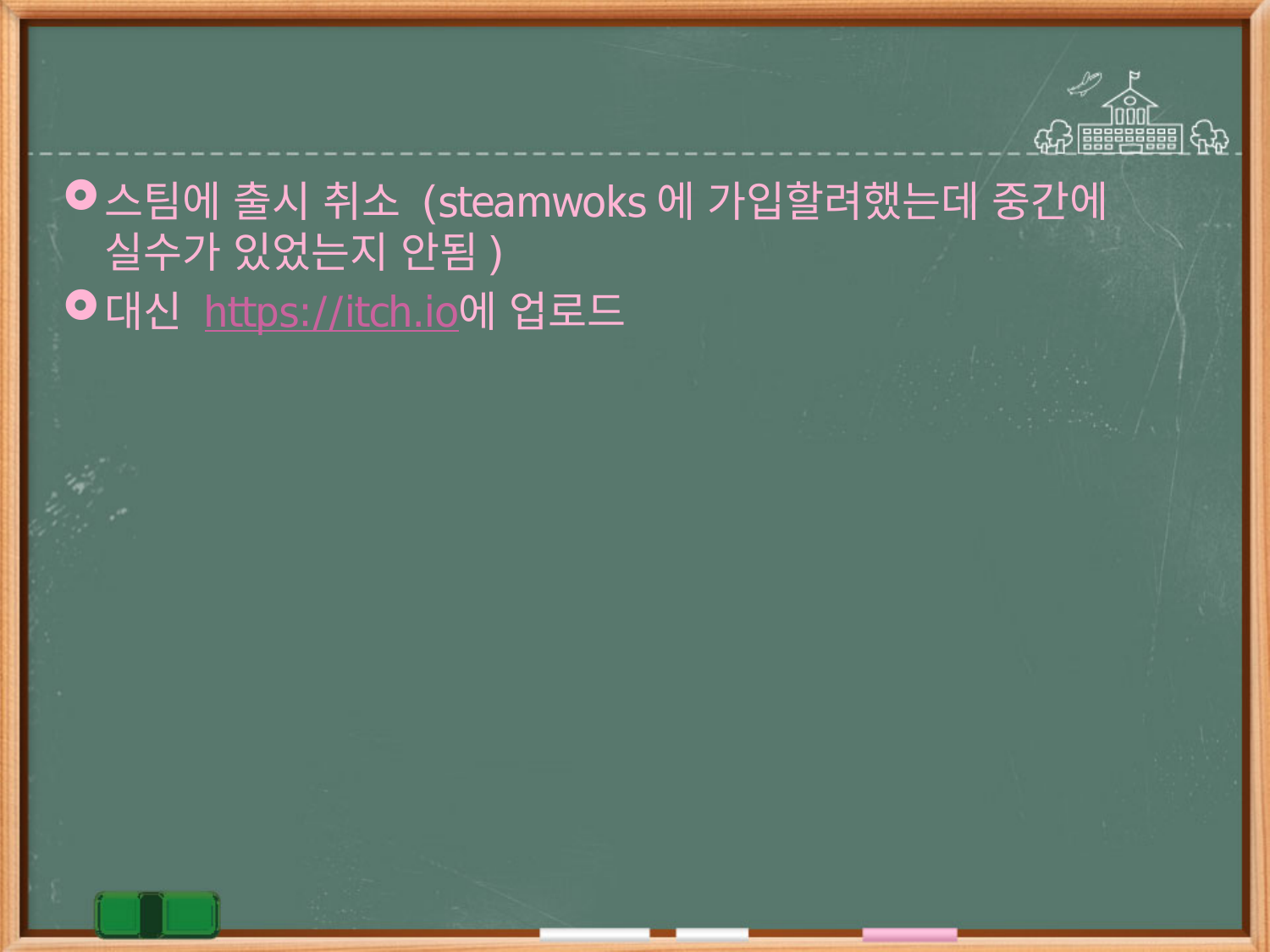

#
스팀에 출시 취소 (steamwoks에 가입할려했는데 중간에 실수가 있었는지 안됨)
대신 https://itch.io에 업로드